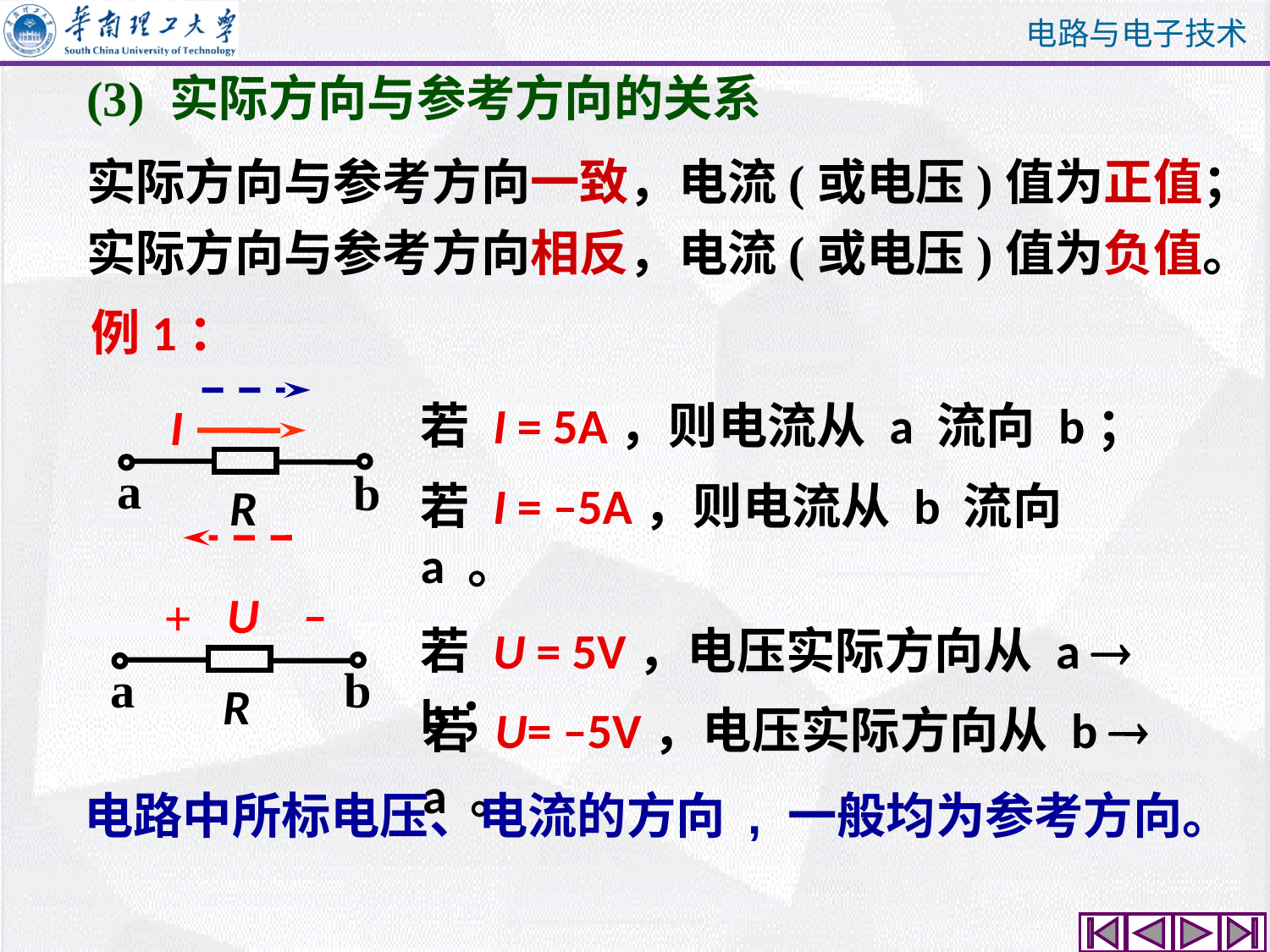

(3) 实际方向与参考方向的关系
实际方向与参考方向一致，电流(或电压)值为正值；
实际方向与参考方向相反，电流(或电压)值为负值。
例1：
若 I = 5A，则电流从 a 流向 b；
I

a
b

R

若 I = –5A，则电流从 b 流向 a 。

U
–
+

a
b

R
若 U = 5V，电压实际方向从 a → b；
若 U= –5V，电压实际方向从 b → a 。
电路中所标电压、电流的方向 , 一般均为参考方向。